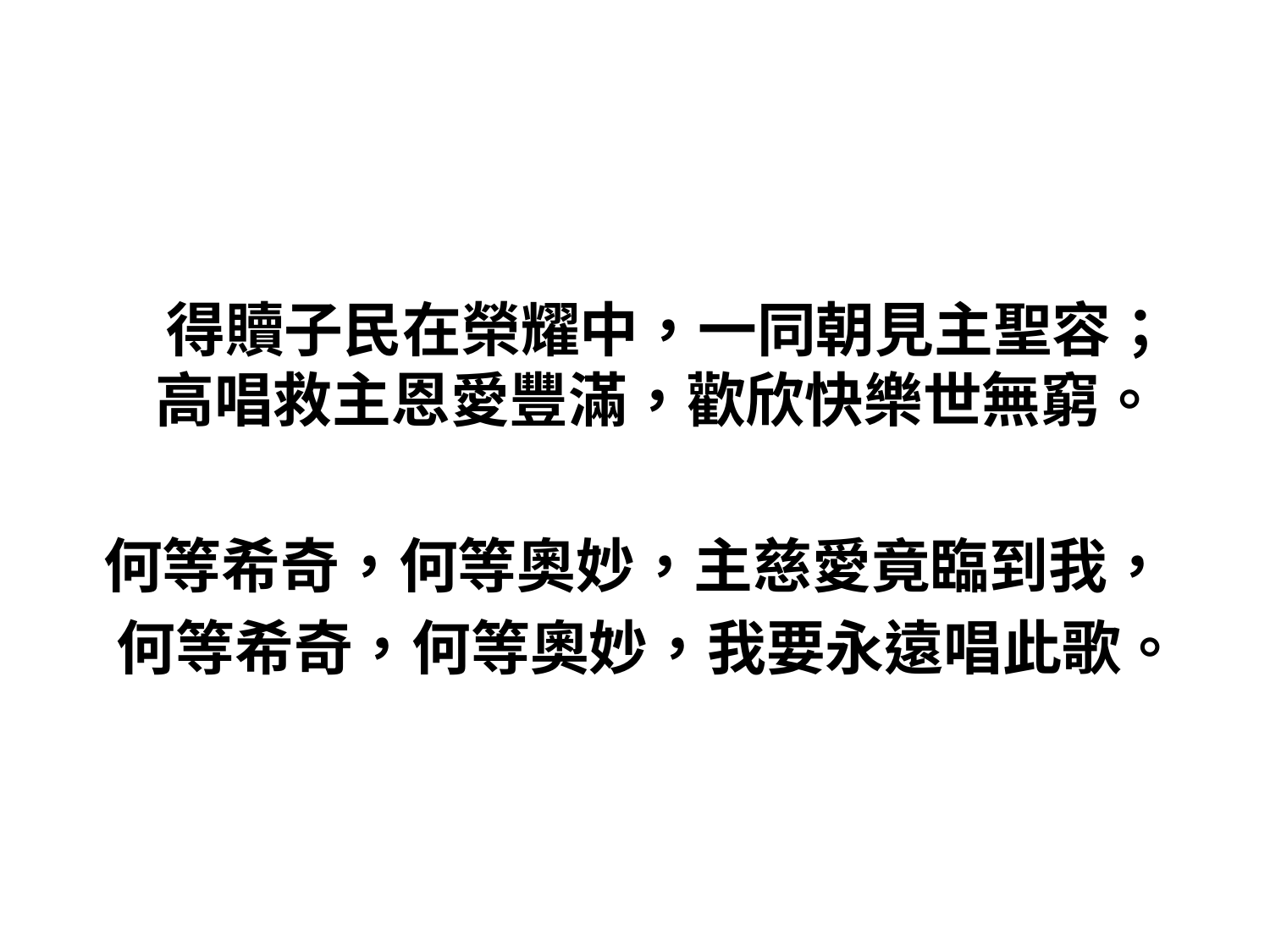

#
    得贖子民在榮耀中，一同朝見主聖容；
高唱救主恩愛豐滿，歡欣快樂世無窮。

何等希奇，何等奧妙，主慈愛竟臨到我，
 何等希奇，何等奧妙，我要永遠唱此歌。